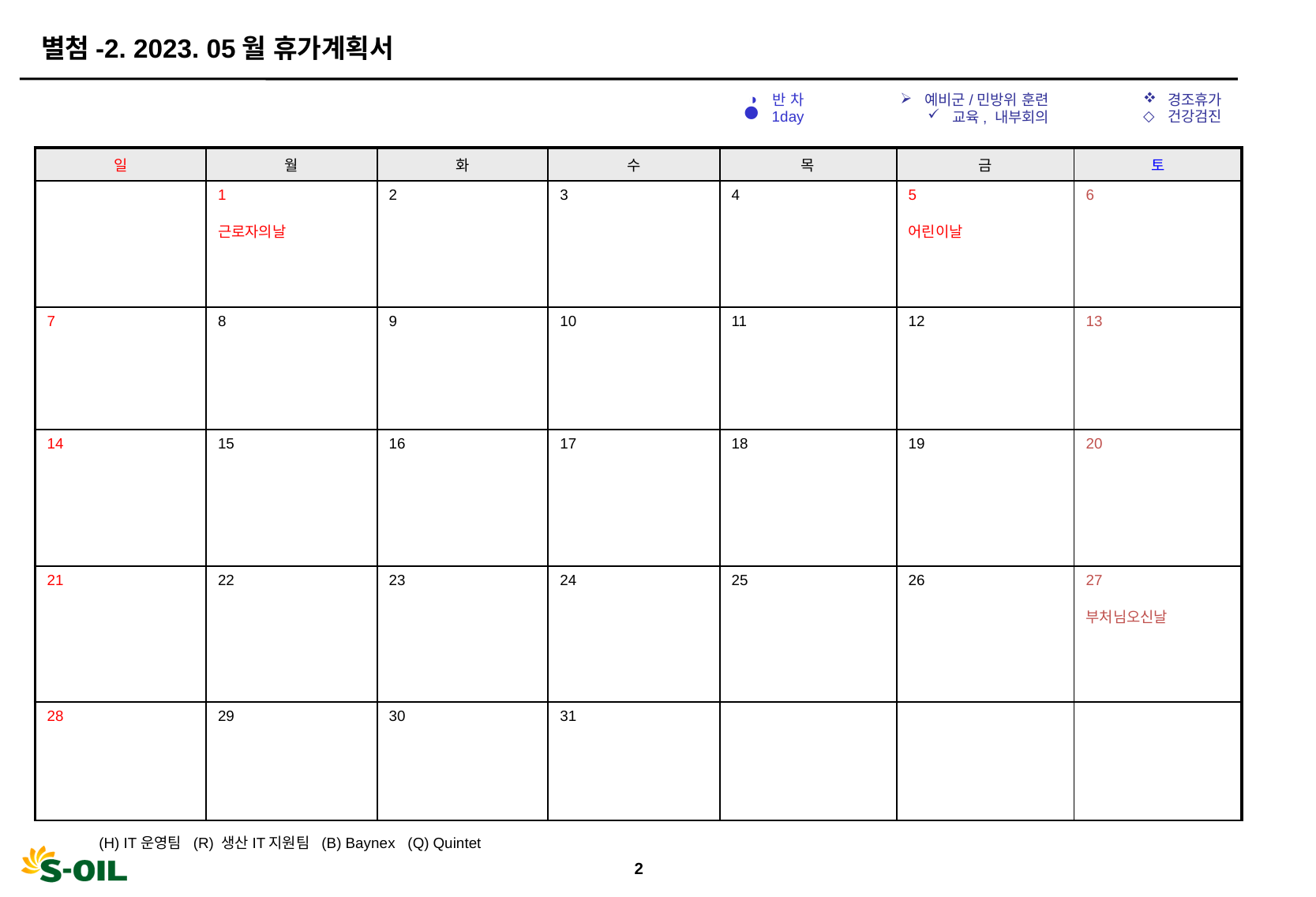

별첨-2. 2023. 05월 휴가계획서
반 차
 1day
경조휴가
건강검진
예비군/민방위 훈련
교육, 내부회의
| 일 | 월 | 화 | 수 | 목 | 금 | 토 |
| --- | --- | --- | --- | --- | --- | --- |
|  | 1 근로자의날 | 2 | 3 | 4 | 5 어린이날 | 6 |
| 7 | 8 | 9 | 10 | 11 | 12 | 13 |
| 14 | 15 | 16 | 17 | 18 | 19 | 20 |
| 21 | 22 | 23 | 24 | 25 | 26 | 27 부처님오신날 |
| 28 | 29 | 30 | 31 |  |  |  |
(H) IT운영팀  (R) 생산IT지원팀  (B) Baynex   (Q) Quintet